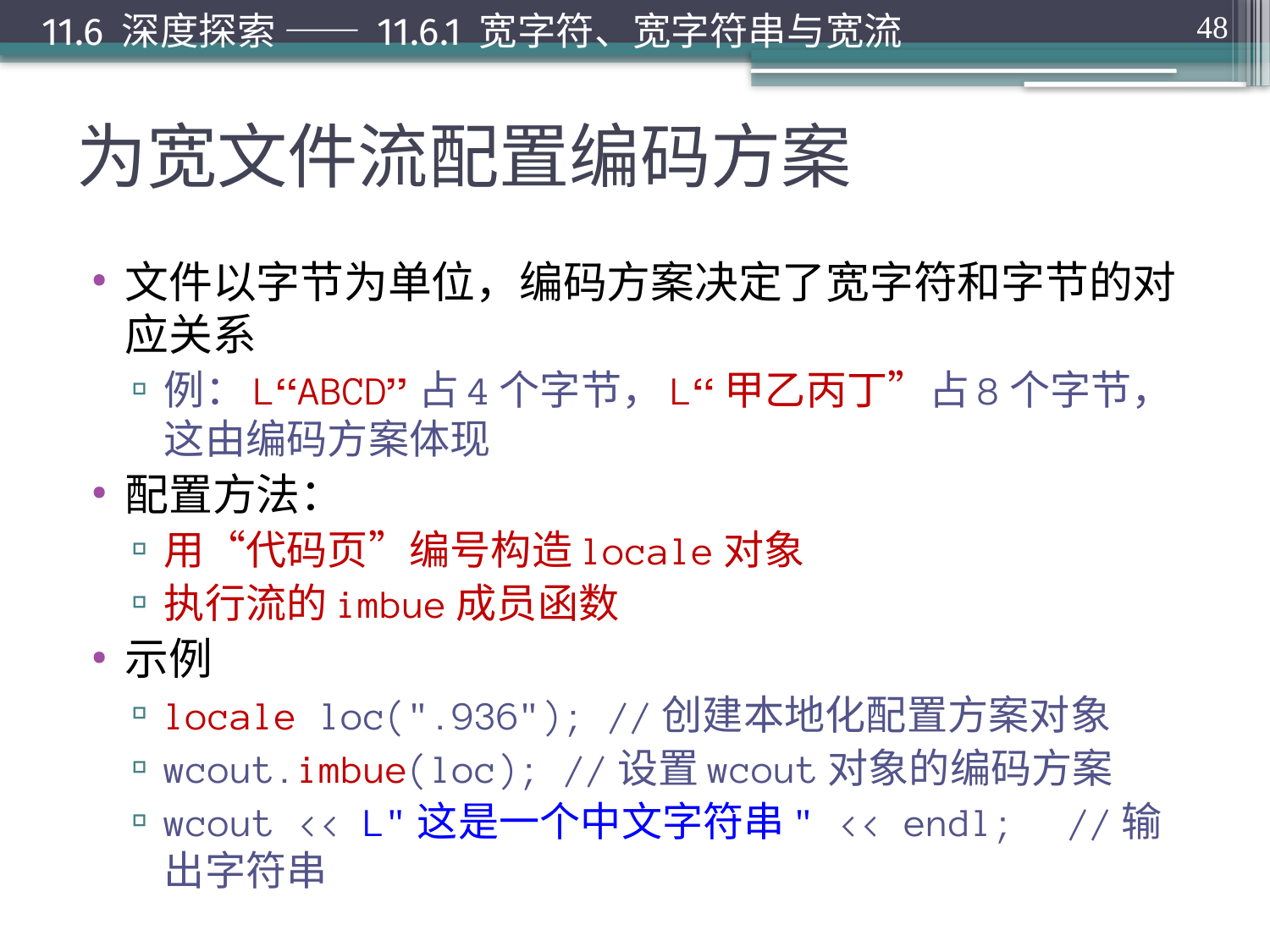

11.6 深度探索 —— 11.6.1 宽字符、宽字符串与宽流
48
# 为宽文件流配置编码方案
文件以字节为单位，编码方案决定了宽字符和字节的对应关系
例：L“ABCD”占4个字节，L“甲乙丙丁”占8个字节，这由编码方案体现
配置方法：
用“代码页”编号构造locale对象
执行流的imbue成员函数
示例
locale loc(".936"); //创建本地化配置方案对象
wcout.imbue(loc); //设置wcout对象的编码方案
wcout << L"这是一个中文字符串" << endl;	//输出字符串